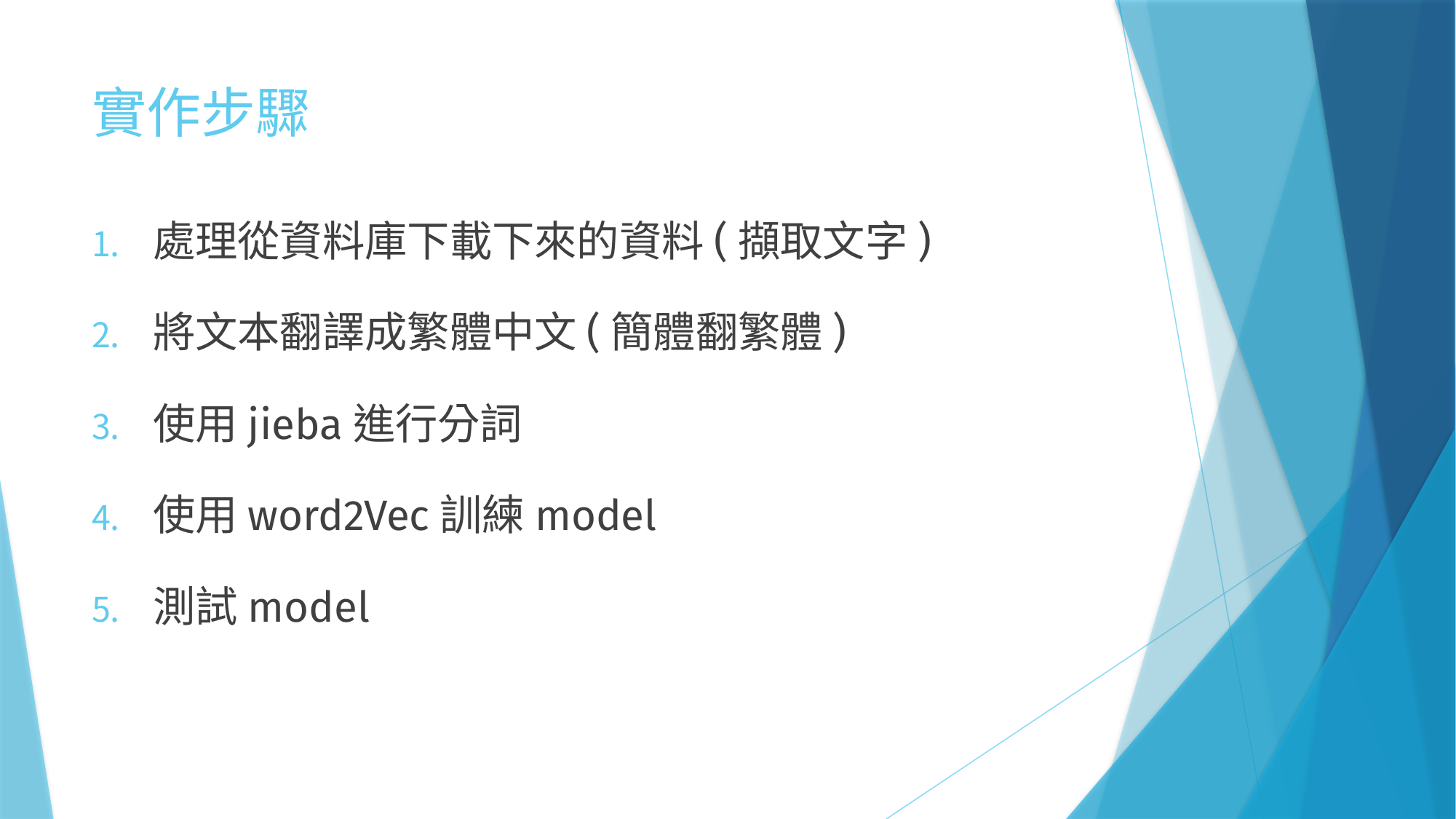

# 實作步驟
處理從資料庫下載下來的資料(擷取文字)
將文本翻譯成繁體中文(簡體翻繁體)
使用jieba進行分詞
使用word2Vec訓練model
測試model